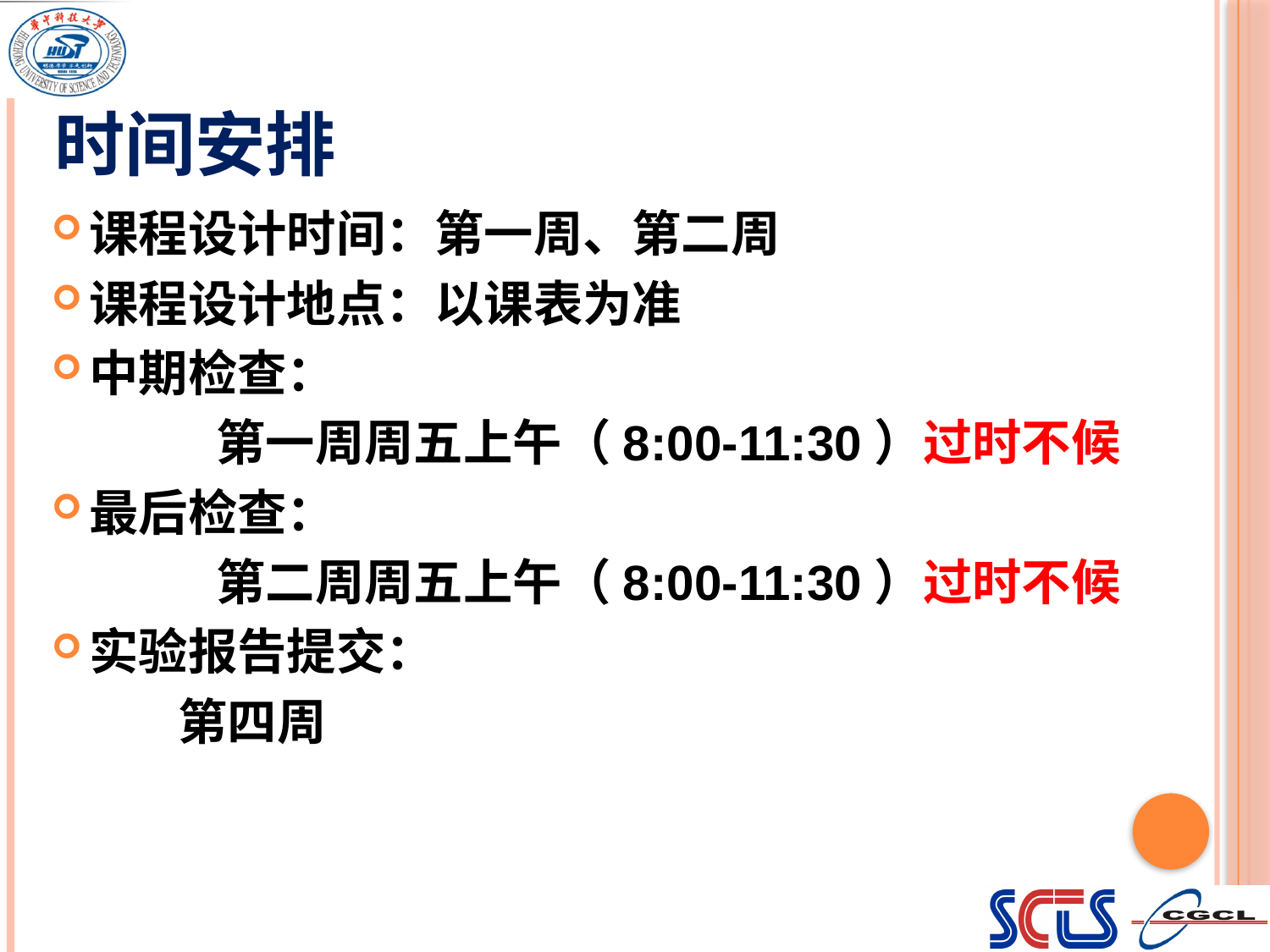

时间安排
课程设计时间：第一周、第二周
课程设计地点：以课表为准
中期检查：
		第一周周五上午（8:00-11:30）过时不候
最后检查：
		第二周周五上午（8:00-11:30）过时不候
实验报告提交：
	第四周

15